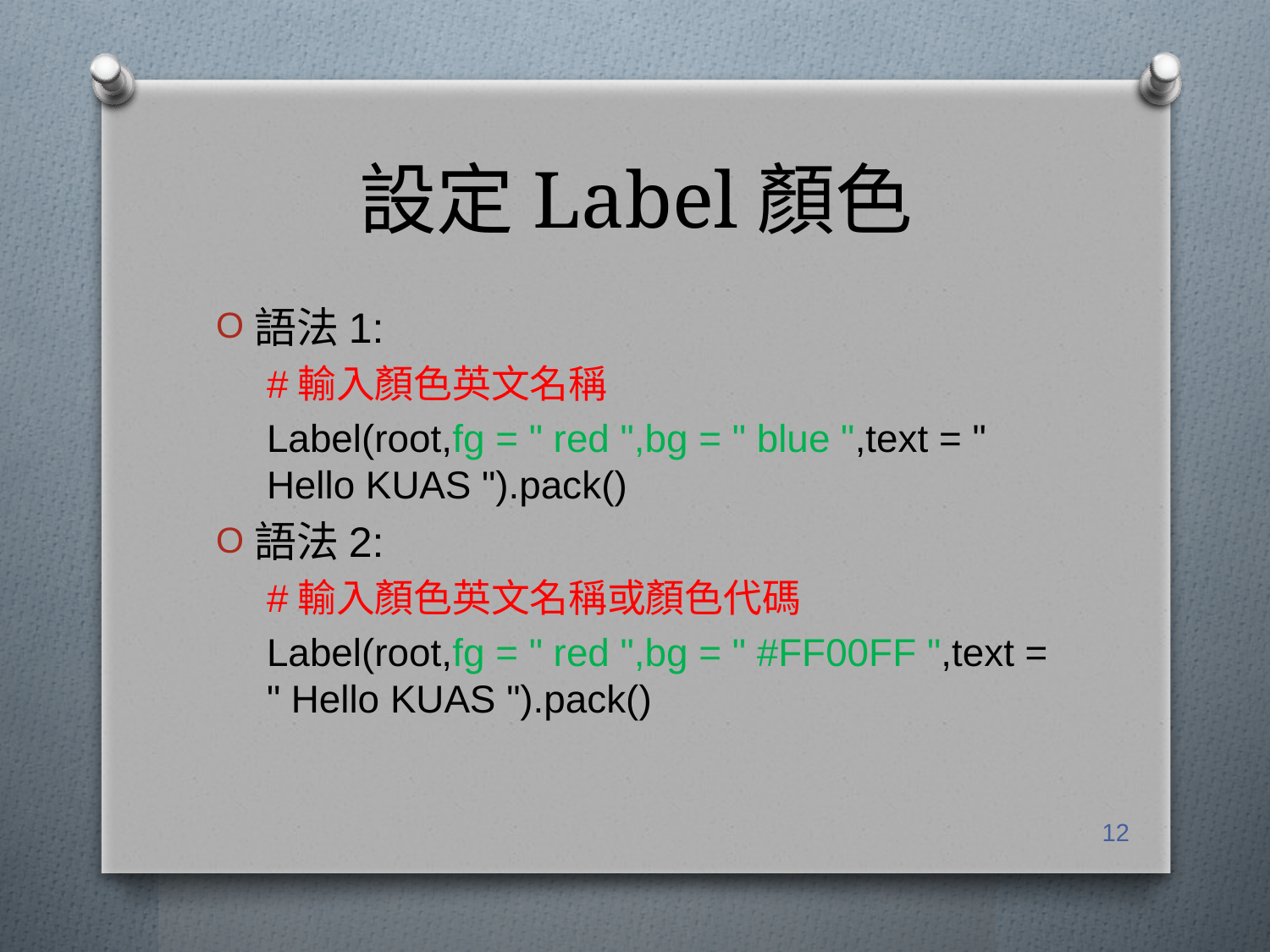

# 設定Label顏色
語法1:
#輸入顏色英文名稱
Label(root,fg = " red ",bg = " blue ",text = " Hello KUAS ").pack()
語法2:
#輸入顏色英文名稱或顏色代碼
Label(root,fg = " red ",bg = " #FF00FF ",text = " Hello KUAS ").pack()
12